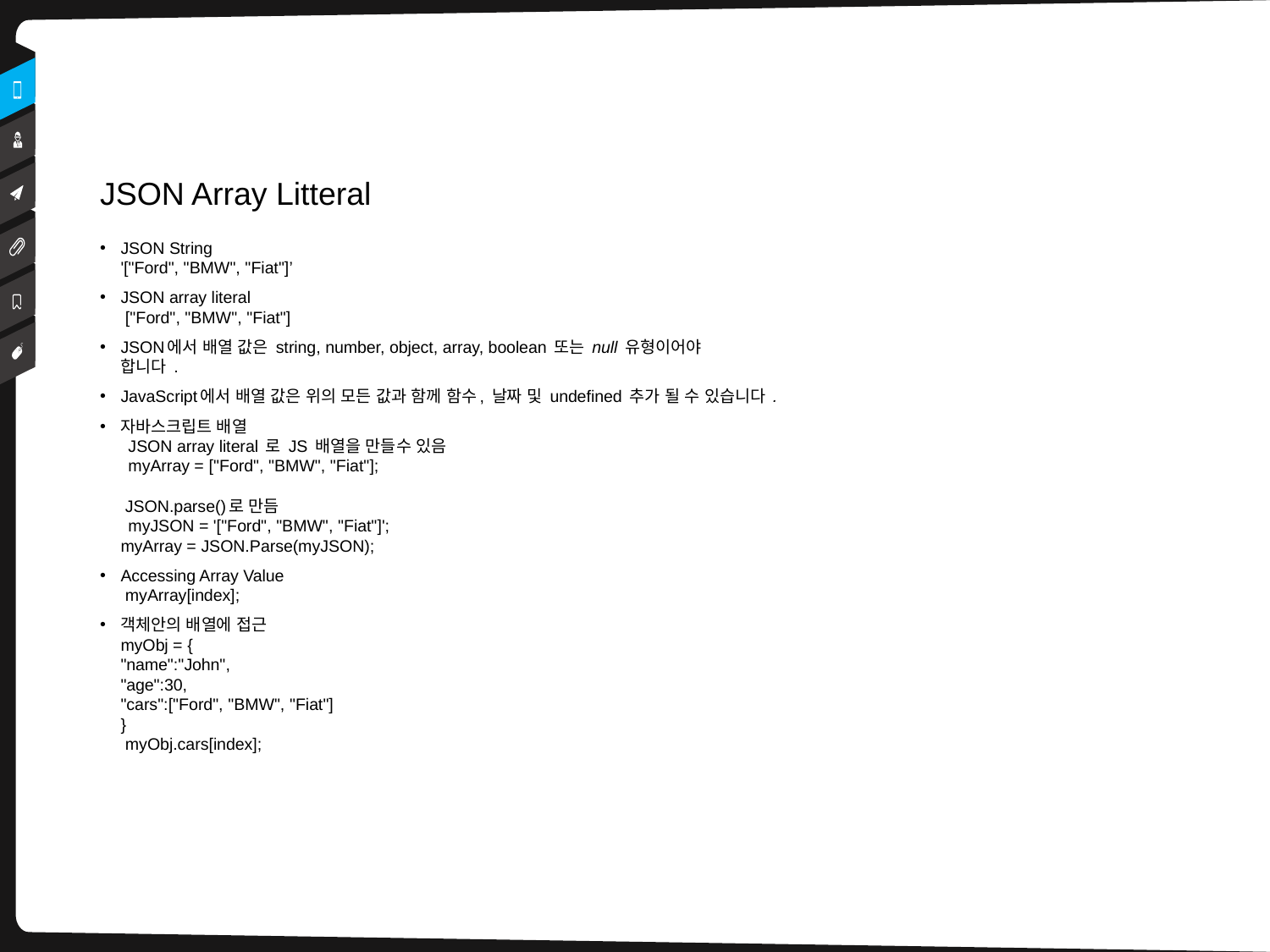

# JSON Array Litteral
JSON String
'["Ford", "BMW", "Fiat"]’
JSON array literal
 ["Ford", "BMW", "Fiat"]
JSON에서 배열 값은 string, number, object, array, boolean 또는 null 유형이어야
합니다 .
JavaScript에서 배열 값은 위의 모든 값과 함께 함수, 날짜 및 undefined 추가 될 수 있습니다 .
자바스크립트 배열
 JSON array literal 로 JS 배열을 만들수 있음
 myArray = ["Ford", "BMW", "Fiat"];
 JSON.parse()로 만듬
 myJSON = '["Ford", "BMW", "Fiat"]';
myArray = JSON.Parse(myJSON);
Accessing Array Value
 myArray[index];
객체안의 배열에 접근
myObj = {
"name":"John",
"age":30,
"cars":["Ford", "BMW", "Fiat"]
}
 myObj.cars[index];